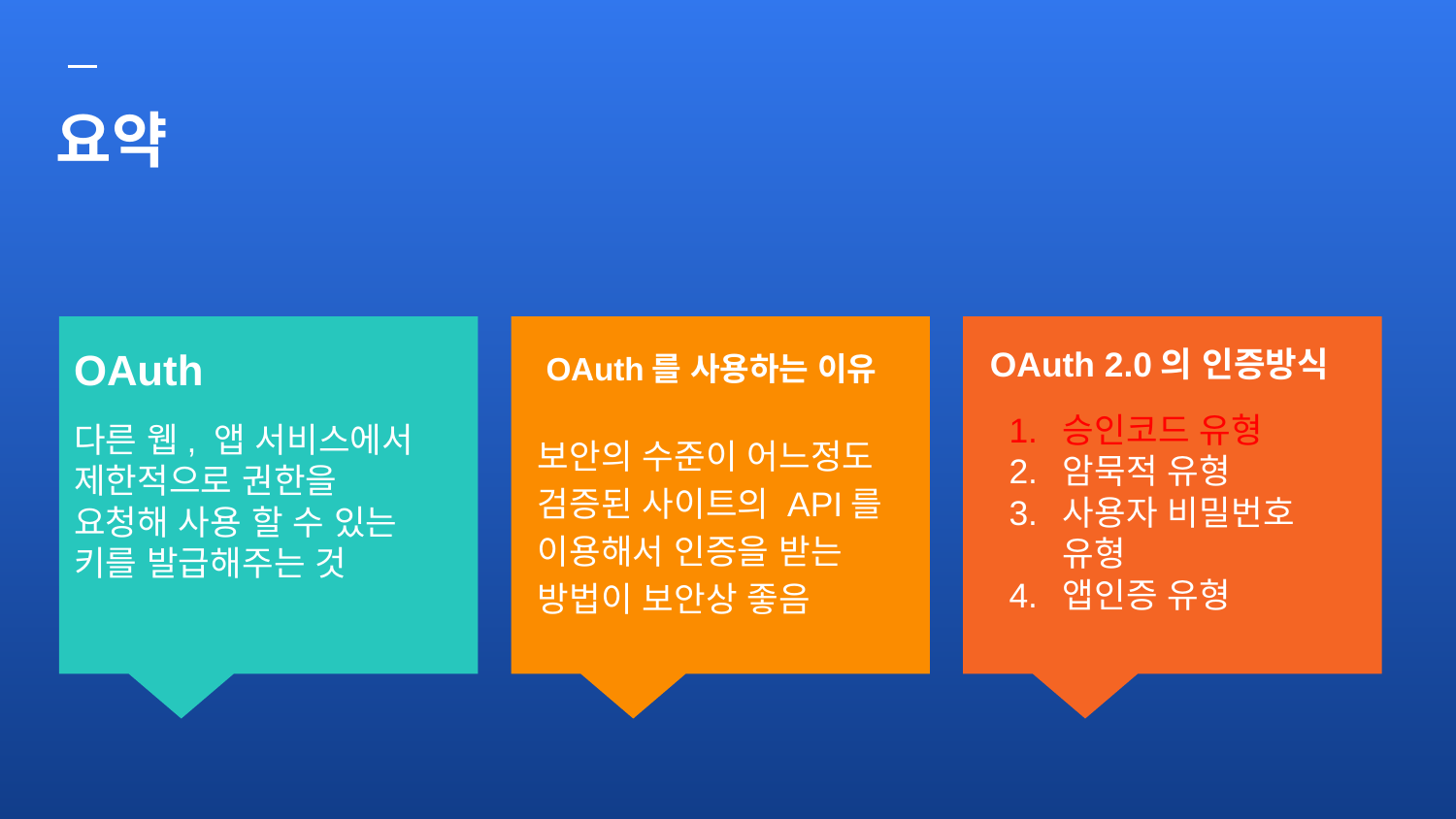

# 요약

OAuth
다른 웹, 앱 서비스에서 제한적으로 권한을 요청해 사용 할 수 있는 키를 발급해주는 것

 OAuth를 사용하는 이유

보안의 수준이 어느정도 검증된 사이트의 API를 이용해서 인증을 받는 방법이 보안상 좋음
OAuth 2.0의 인증방식
승인코드 유형
암묵적 유형
사용자 비밀번호 유형
앱인증 유형